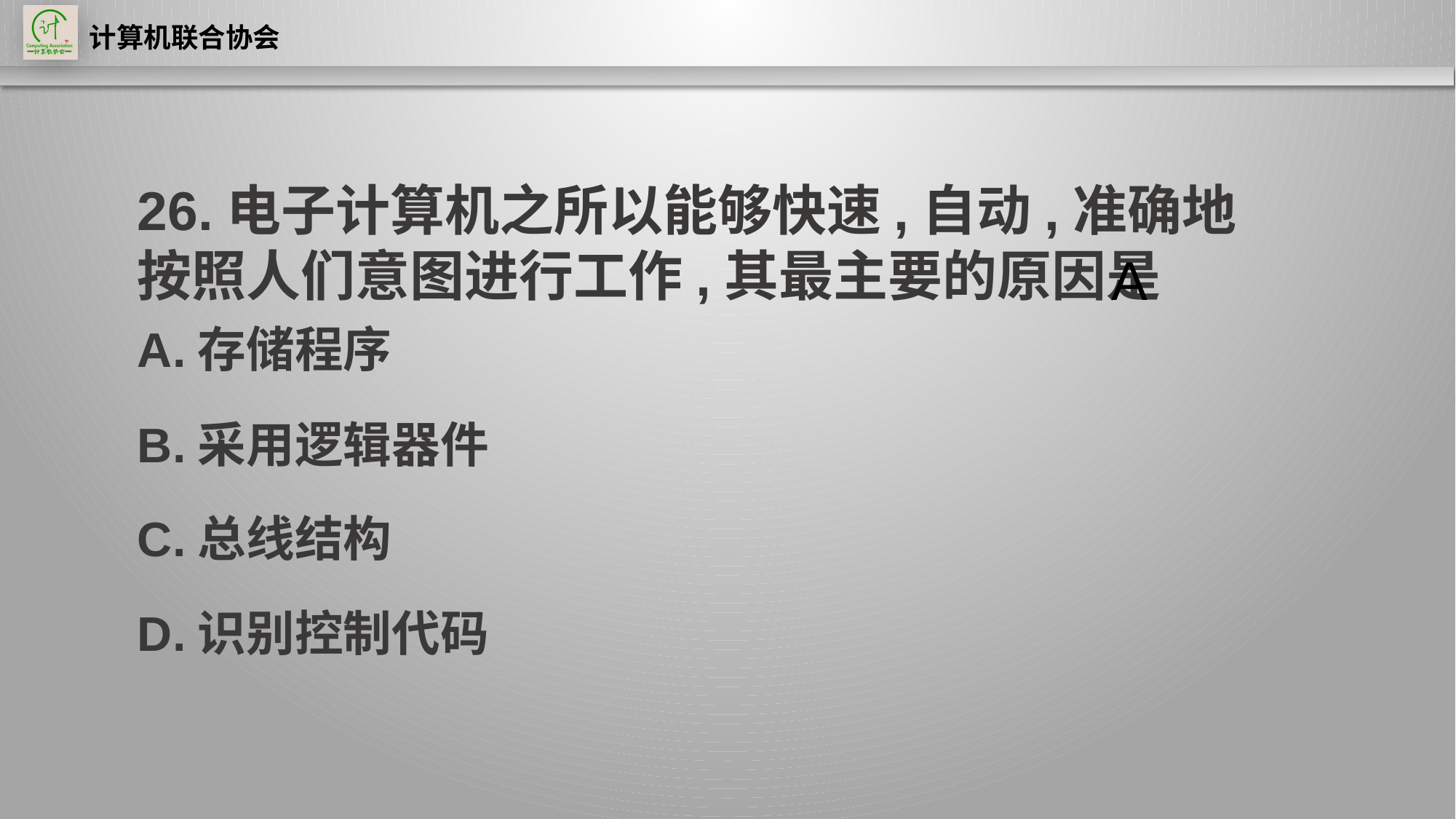

26.电子计算机之所以能够快速,自动,准确地按照人们意图进行工作,其最主要的原因是
A
A.存储程序
B.采用逻辑器件
C.总线结构
D.识别控制代码